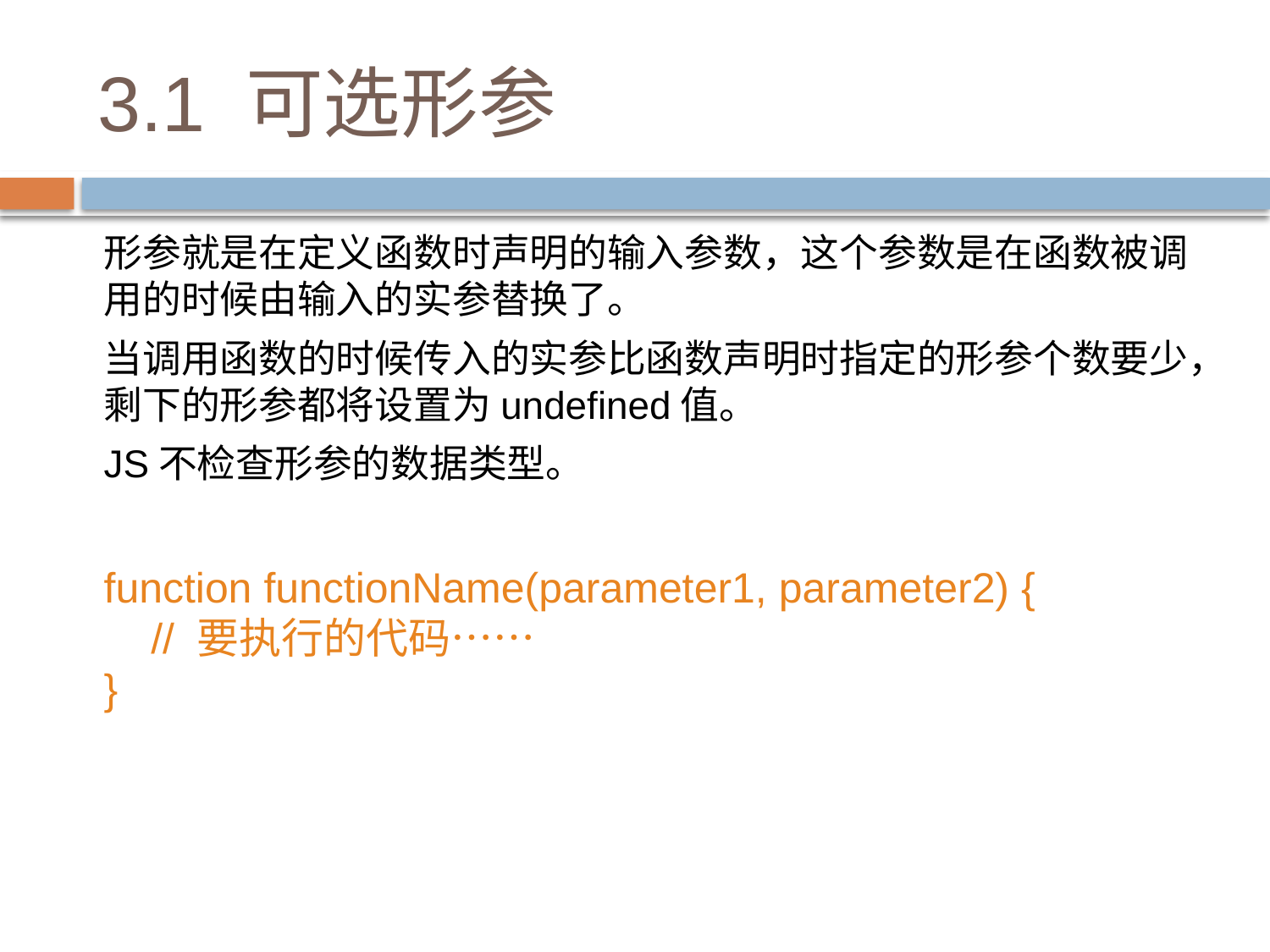

# 3.1 可选形参
形参就是在定义函数时声明的输入参数，这个参数是在函数被调用的时候由输入的实参替换了。
当调用函数的时候传入的实参比函数声明时指定的形参个数要少，剩下的形参都将设置为undefined值。
JS不检查形参的数据类型。

function functionName(parameter1, parameter2) {
    // 要执行的代码……
}